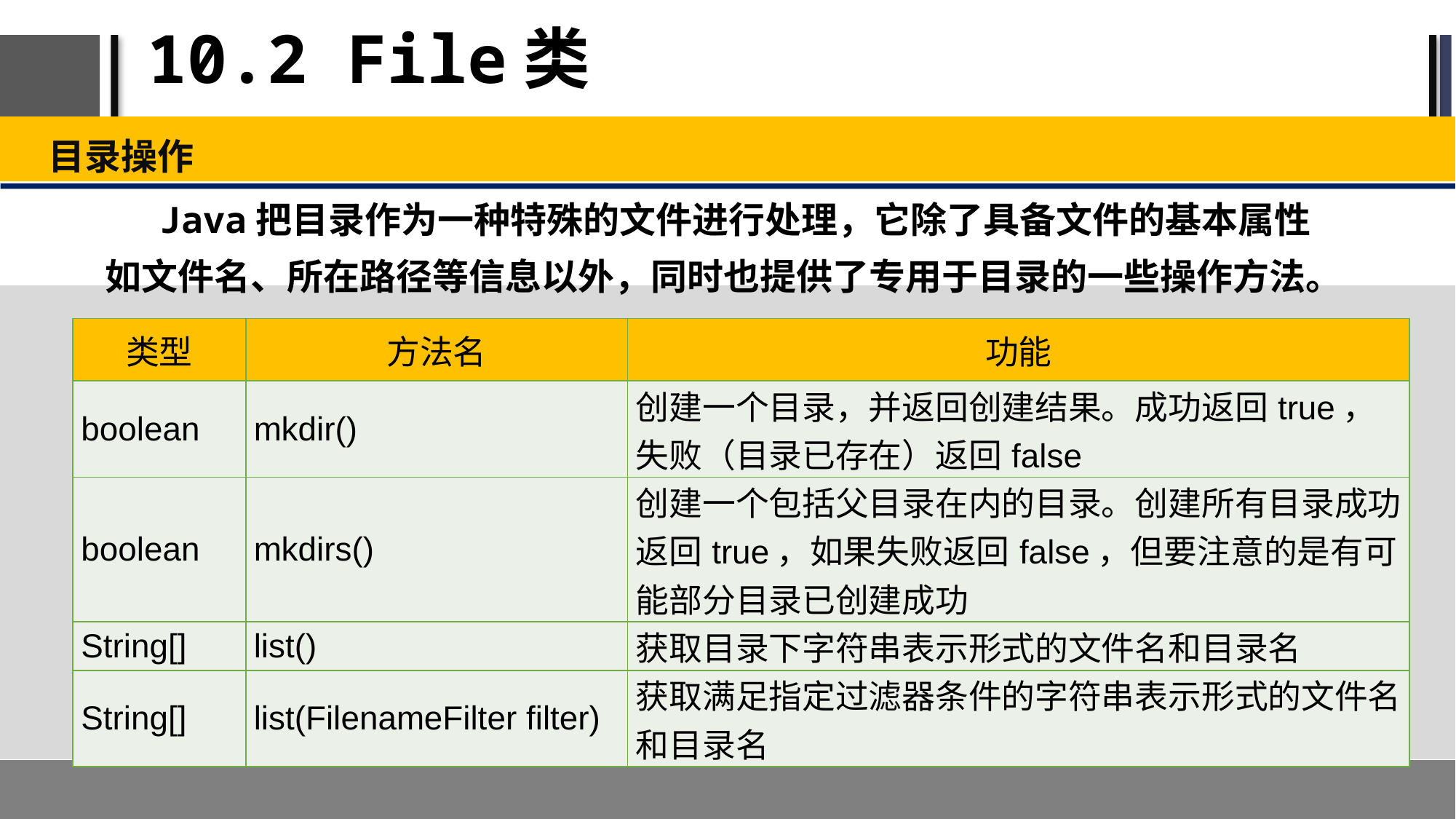

# 10.2 File类

目录操作
Java把目录作为一种特殊的文件进行处理，它除了具备文件的基本属性如文件名、所在路径等信息以外，同时也提供了专用于目录的一些操作方法。

| 类型 | 方法名 | 功能 |
| --- | --- | --- |
| boolean | mkdir() | 创建一个目录，并返回创建结果。成功返回true，失败（目录已存在）返回false |
| boolean | mkdirs() | 创建一个包括父目录在内的目录。创建所有目录成功返回true，如果失败返回false，但要注意的是有可能部分目录已创建成功 |
| String[] | list() | 获取目录下字符串表示形式的文件名和目录名 |
| String[] | list(FilenameFilter filter) | 获取满足指定过滤器条件的字符串表示形式的文件名和目录名 |